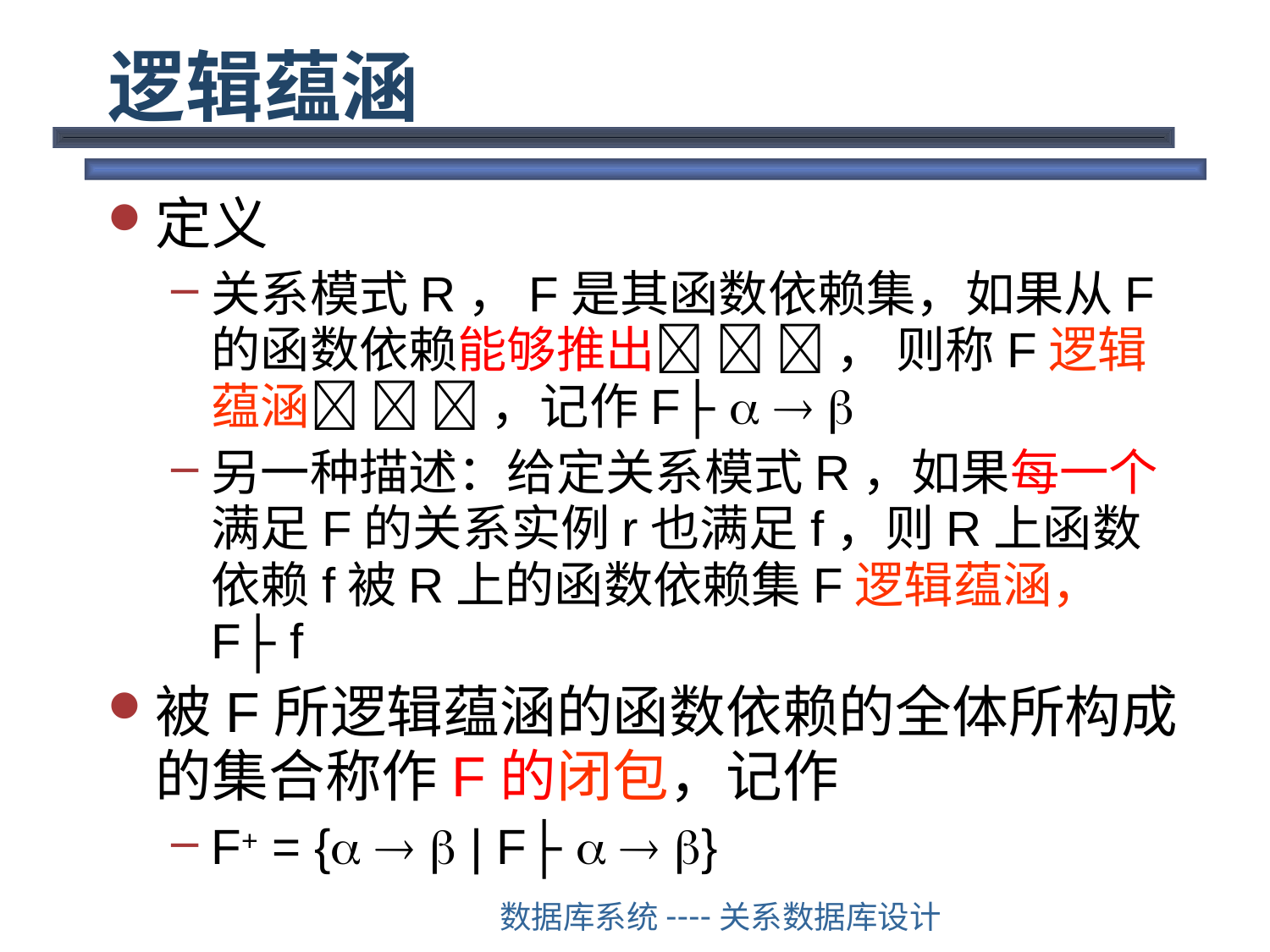

# 逻辑蕴涵
定义
关系模式R，F是其函数依赖集，如果从F的函数依赖能够推出α → β ， 则称F逻辑蕴涵α → β ，记作F├ α → β
另一种描述：给定关系模式R，如果每一个满足F的关系实例r也满足f，则R上函数依赖f被R上的函数依赖集F逻辑蕴涵， F├ f
被F所逻辑蕴涵的函数依赖的全体所构成的集合称作F的闭包，记作
F+ = {α → β | F├ α → β}
数据库系统----关系数据库设计